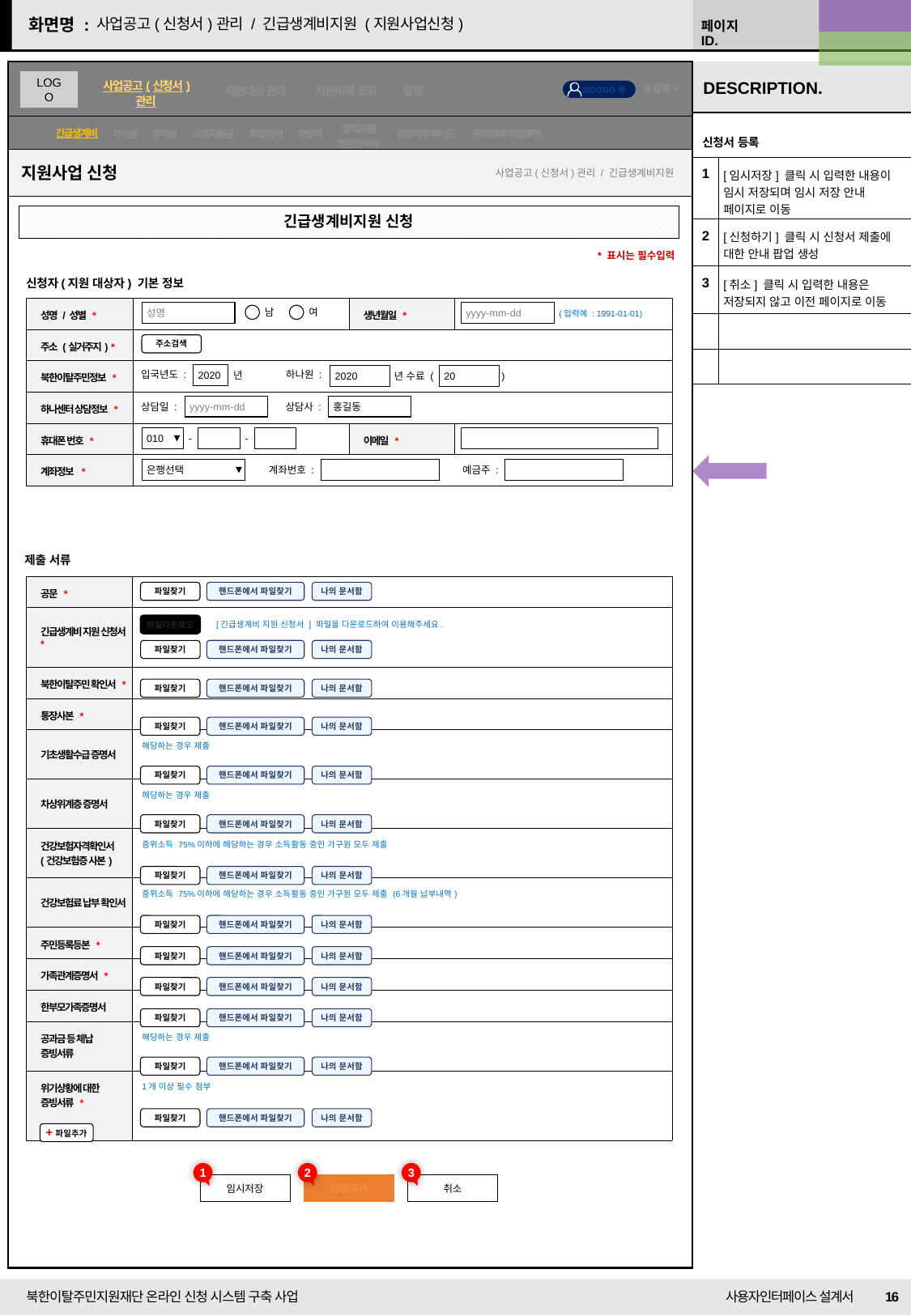

22/09/01 수정
사업공고(신청서)관리 / 긴급생계비지원 (지원사업신청)

22/09/13 수정
긴급생계비
| 신청서 등록 |  |
| --- | --- |
| 1 | [임시저장] 클릭 시 입력한 내용이 임시 저장되며 임시 저장 안내 페이지로 이동 |
| 2 | [신청하기] 클릭 시 신청서 제출에 대한 안내 팝업 생성 |
| 3 | [취소] 클릭 시 입력한 내용은 저장되지 않고 이전 페이지로 이동 |
|  |  |
|  |  |
지원사업 신청
사업공고(신청서)관리 / 긴급생계비지원
긴급생계비지원 신청
* 표시는 필수입력
신청자(지원 대상자) 기본 정보
| 성명 / 성별 \* |  | 생년월일 \* |  |
| --- | --- | --- | --- |
| 주소 (실거주지) \* |  |  |  |
| 북한이탈주민정보 \* |  |  |  |
| 하나센터 상담정보 \* |  |  |  |
| 휴대폰 번호 \* |  | 이메일 \* | 010-1234-5678 |
| 계좌정보 \* |  |  |  |
남

여

성명
yyyy-mm-dd
(입력예 : 1991-01-01)
주소검색
입국년도 :
2020
년
하나원 :
년 수료 (                   기)
2020
20
상담일 :
yyyy-mm-dd
상담사 :
홍길동
-
-
010

은행선택

계좌번호 :

예금주 :

제출 서류
| 공문 \* |  |
| --- | --- |
| 긴급생계비 지원 신청서 \* |  |
| 북한이탈주민 확인서 \* |  |
| 통장사본 \* |  |
| 기초생활수급 증명서 | 해당하는 경우 제출 |
| 차상위계층 증명서 | 해당하는 경우 제출 |
| 건강보험자격확인서 (건강보험증 사본) | 중위소득 75%이하에 해당하는 경우 소득활동 중인 가구원 모두 제출 |
| 건강보험료 납부 확인서 | 중위소득 75%이하에 해당하는 경우 소득활동 중인 가구원 모두 제출 (6개월 납부내역) |
| 주민등록등본 \* |  |
| 가족관계증명서 \* |  |
| 한부모가족증명서 |  |
| 공과금 등 체납 증빙서류 | 해당하는 경우 제출 |
| 위기상황에 대한 증빙서류 \* | 1개 이상 필수 첨부 |
파일찾기
핸드폰에서 파일찾기
나의 문서함
[긴급생계비 지원 신청서 ] 파일을 다운로드하여 이용해주세요.
파일다운로드
파일찾기
핸드폰에서 파일찾기
나의 문서함
파일찾기
핸드폰에서 파일찾기
나의 문서함
파일찾기
핸드폰에서 파일찾기
나의 문서함
파일찾기
핸드폰에서 파일찾기
나의 문서함
파일찾기
핸드폰에서 파일찾기
나의 문서함
파일찾기
핸드폰에서 파일찾기
나의 문서함
파일찾기
핸드폰에서 파일찾기
나의 문서함
파일찾기
핸드폰에서 파일찾기
나의 문서함
파일찾기
핸드폰에서 파일찾기
나의 문서함
파일찾기
핸드폰에서 파일찾기
나의 문서함
파일찾기
핸드폰에서 파일찾기
나의 문서함
파일찾기
핸드폰에서 파일찾기
나의 문서함
+파일추가
1
2
3
임시저장
신청하기
취소
16